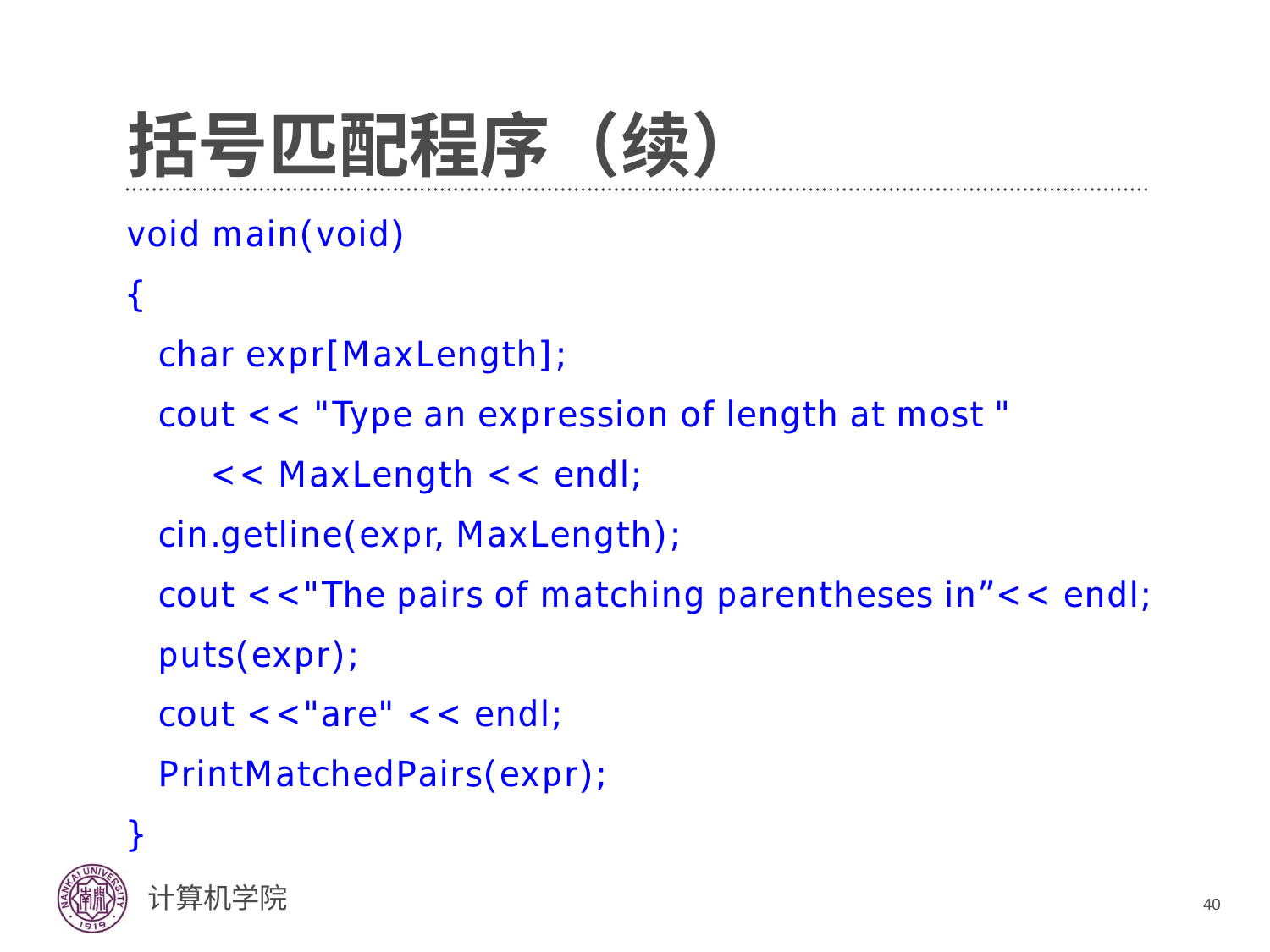

# 括号匹配程序（续）
void main(void)
{
   char expr[MaxLength];
   cout << "Type an expression of length at most "
        << MaxLength << endl;
   cin.getline(expr, MaxLength);
   cout <<"The pairs of matching parentheses in”<< endl;
   puts(expr);
   cout <<"are" << endl;
   PrintMatchedPairs(expr);
}

40